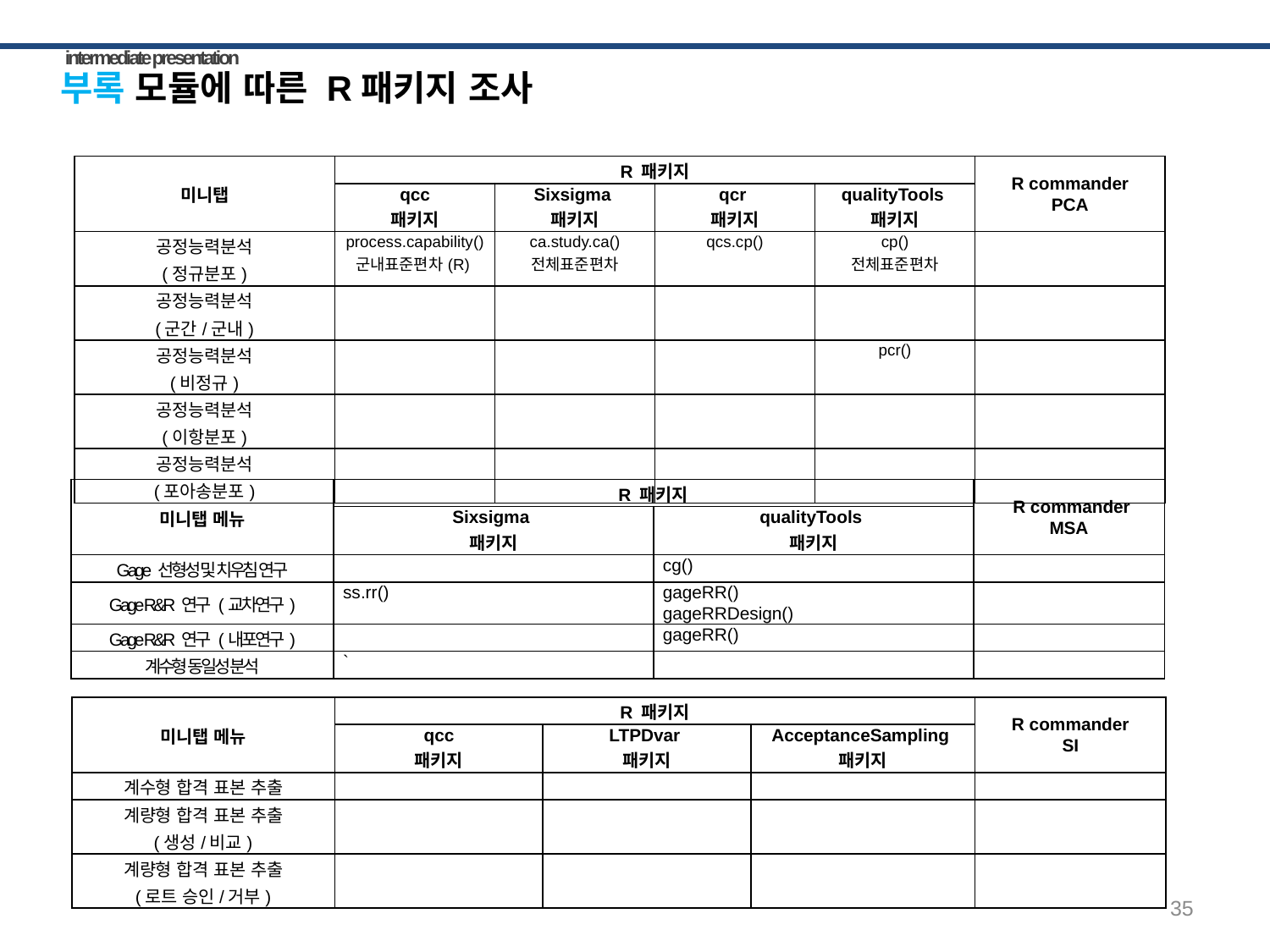

intermediate presentation
부록 모듈에 따른 R패키지 조사

| 미니탭 | R 패키지 |  |  |  | R commander PCA |
| --- | --- | --- | --- | --- | --- |
|  | qcc 패키지 | Sixsigma 패키지 | qcr 패키지 | qualityTools 패키지 |  |
| 공정능력분석 (정규분포) | process.capability() 군내표준편차(R) | ca.study.ca() 전체표준편차 | qcs.cp() | cp() 전체표준편차 |  |
| 공정능력분석 (군간/군내) |  |  |  |  |  |
| 공정능력분석 (비정규) |  |  |  | pcr() |  |
| 공정능력분석 (이항분포) |  |  |  |  |  |
| 공정능력분석 (포아송분포) |  |  |  |  |  |
| 미니탭 메뉴 | R 패키지 |  | R commander MSA |
| --- | --- | --- | --- |
|  | Sixsigma 패키지 | qualityTools 패키지 |  |
| Gage 선형성 및 치우침 연구 |  | cg() |  |
| Gage R&R 연구 (교차연구) | ss.rr() | gageRR() gageRRDesign() |  |
| Gage R&R 연구 (내포연구) |  | gageRR() |  |
| 계수형 동일성 분석 | ` |  |  |
| 미니탭 메뉴 | R 패키지 |  |  | R commander SI |
| --- | --- | --- | --- | --- |
|  | qcc 패키지 | LTPDvar 패키지 | AcceptanceSampling 패키지 |  |
| 계수형 합격 표본 추출 |  |  |  |  |
| 계량형 합격 표본 추출 (생성/비교) |  |  |  |  |
| 계량형 합격 표본 추출 (로트 승인/거부) |  |  |  |  |
35